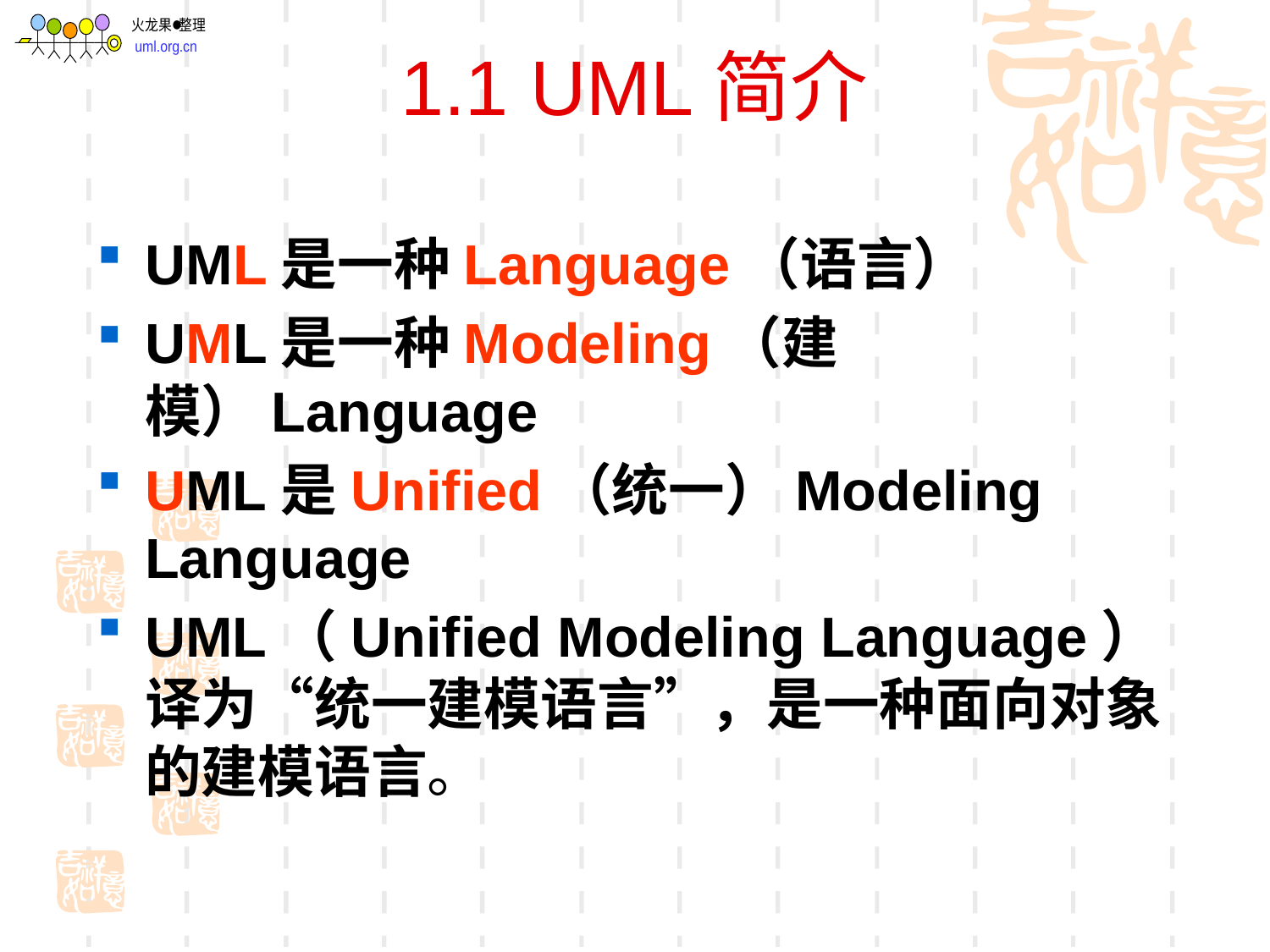

# 1.1 UML简介
UML是一种Language（语言）
UML是一种Modeling（建模）Language
UML是Unified（统一）Modeling Language
UML（Unified Modeling Language）译为“统一建模语言”，是一种面向对象的建模语言。